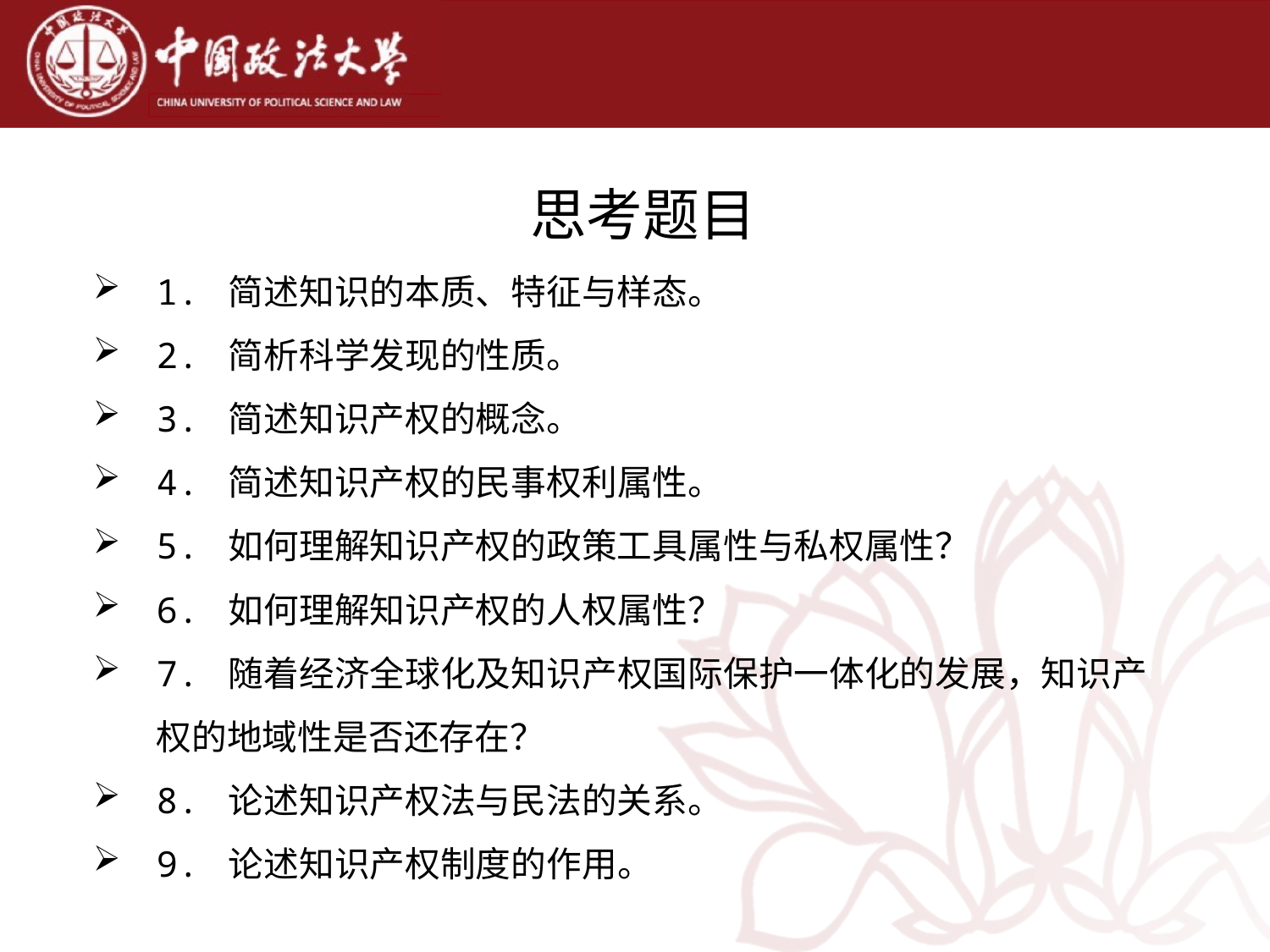

# 思考题目
1. 简述知识的本质、特征与样态。
2. 简析科学发现的性质。
3. 简述知识产权的概念。
4. 简述知识产权的民事权利属性。
5. 如何理解知识产权的政策工具属性与私权属性？
6. 如何理解知识产权的人权属性？
7. 随着经济全球化及知识产权国际保护一体化的发展，知识产权的地域性是否还存在？
8. 论述知识产权法与民法的关系。
9. 论述知识产权制度的作用。